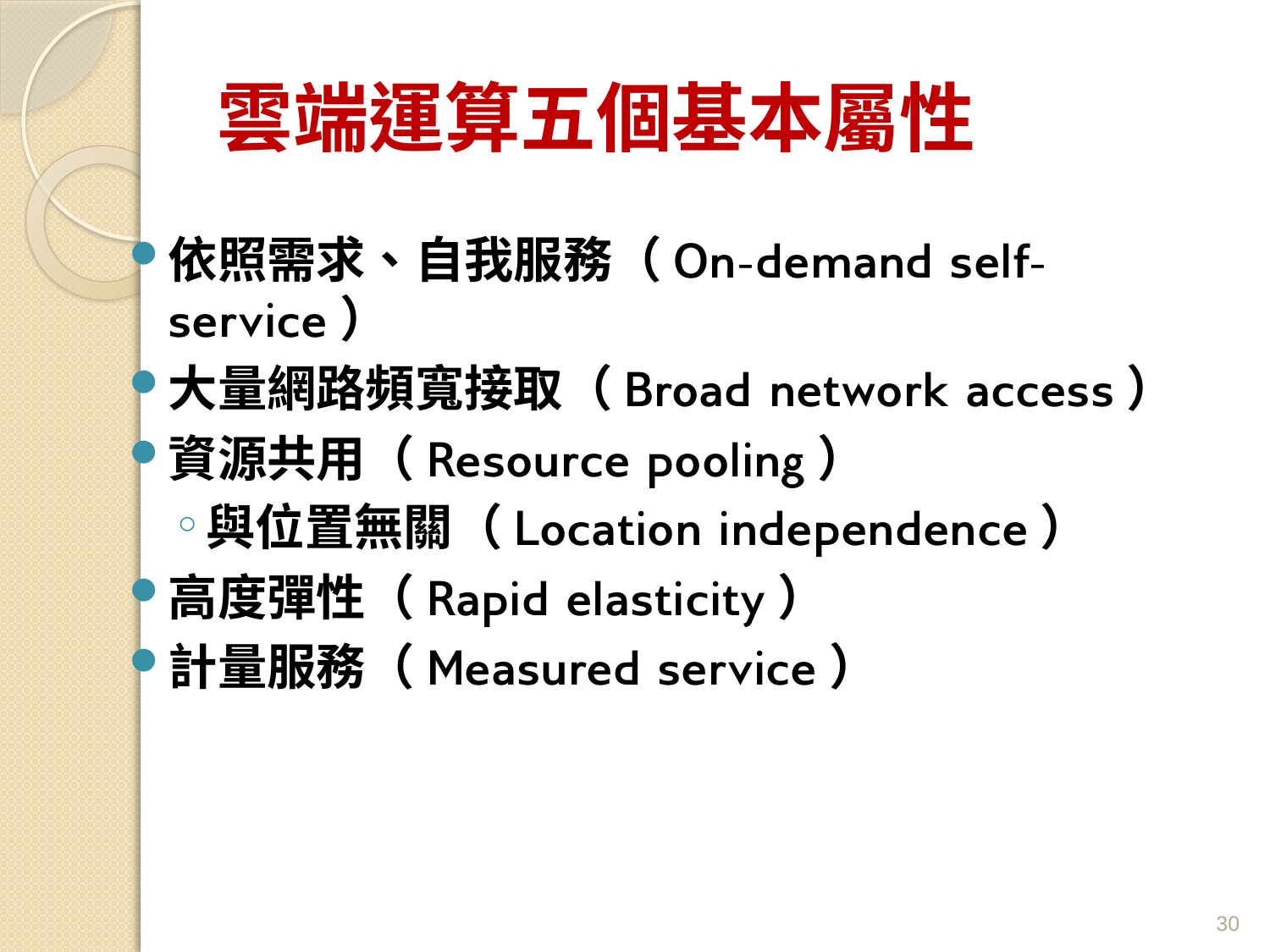

# 雲端運算五個基本屬性
依照需求、自我服務（On-demand self-service）
大量網路頻寬接取（Broad network access）
資源共用（Resource pooling）
與位置無關（Location independence）
高度彈性（Rapid elasticity）
計量服務（Measured service）

30